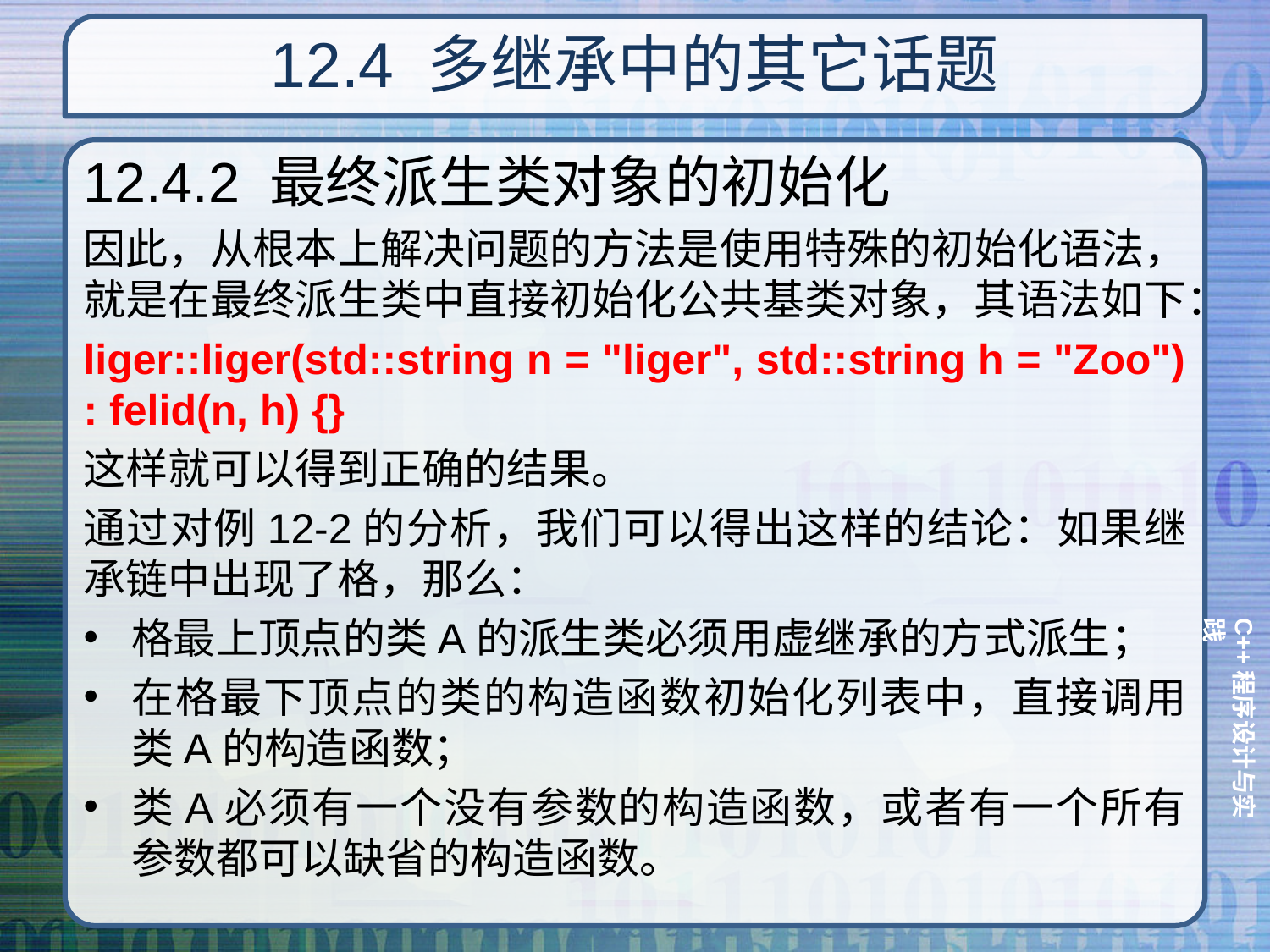

# 12.4 多继承中的其它话题
12.4.2 最终派生类对象的初始化
因此，从根本上解决问题的方法是使用特殊的初始化语法，就是在最终派生类中直接初始化公共基类对象，其语法如下：
liger::liger(std::string n = "liger", std::string h = "Zoo") : felid(n, h) {}
这样就可以得到正确的结果。
通过对例12-2的分析，我们可以得出这样的结论：如果继承链中出现了格，那么：
格最上顶点的类A的派生类必须用虚继承的方式派生；
在格最下顶点的类的构造函数初始化列表中，直接调用类A的构造函数；
类A必须有一个没有参数的构造函数，或者有一个所有参数都可以缺省的构造函数。